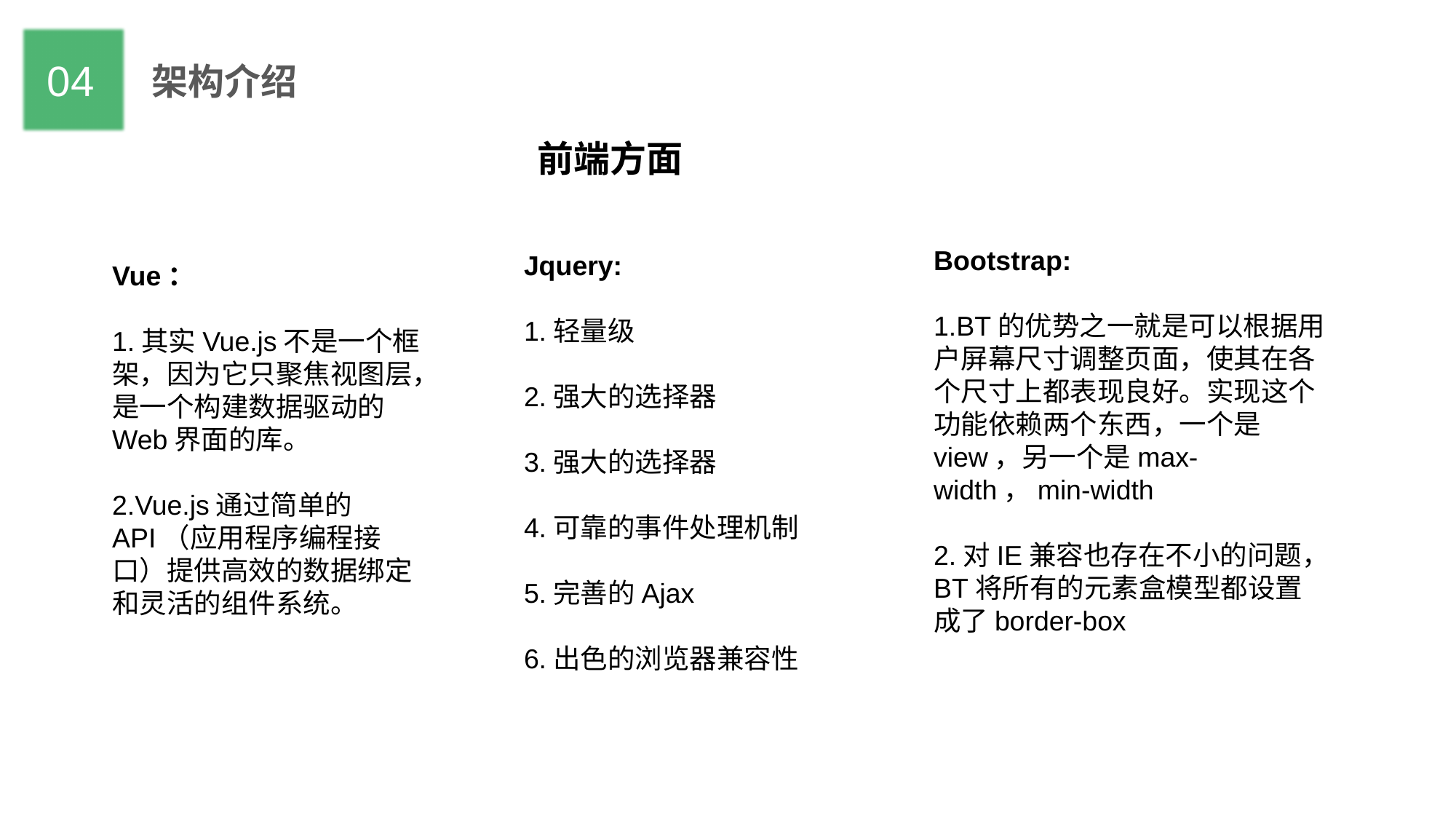

04
架构介绍
前端方面
Bootstrap:

1.BT的优势之一就是可以根据用户屏幕尺寸调整页面，使其在各个尺寸上都表现良好。实现这个功能依赖两个东西，一个是view，另一个是max-width，min-width

2.对IE兼容也存在不小的问题，BT将所有的元素盒模型都设置成了border-box

Jquery:

1.轻量级

2.强大的选择器

3.强大的选择器

4.可靠的事件处理机制

5.完善的Ajax

6.出色的浏览器兼容性

Vue：

1.其实Vue.js不是一个框架，因为它只聚焦视图层，是一个构建数据驱动的Web界面的库。

2.Vue.js通过简单的API（应用程序编程接口）提供高效的数据绑定和灵活的组件系统。